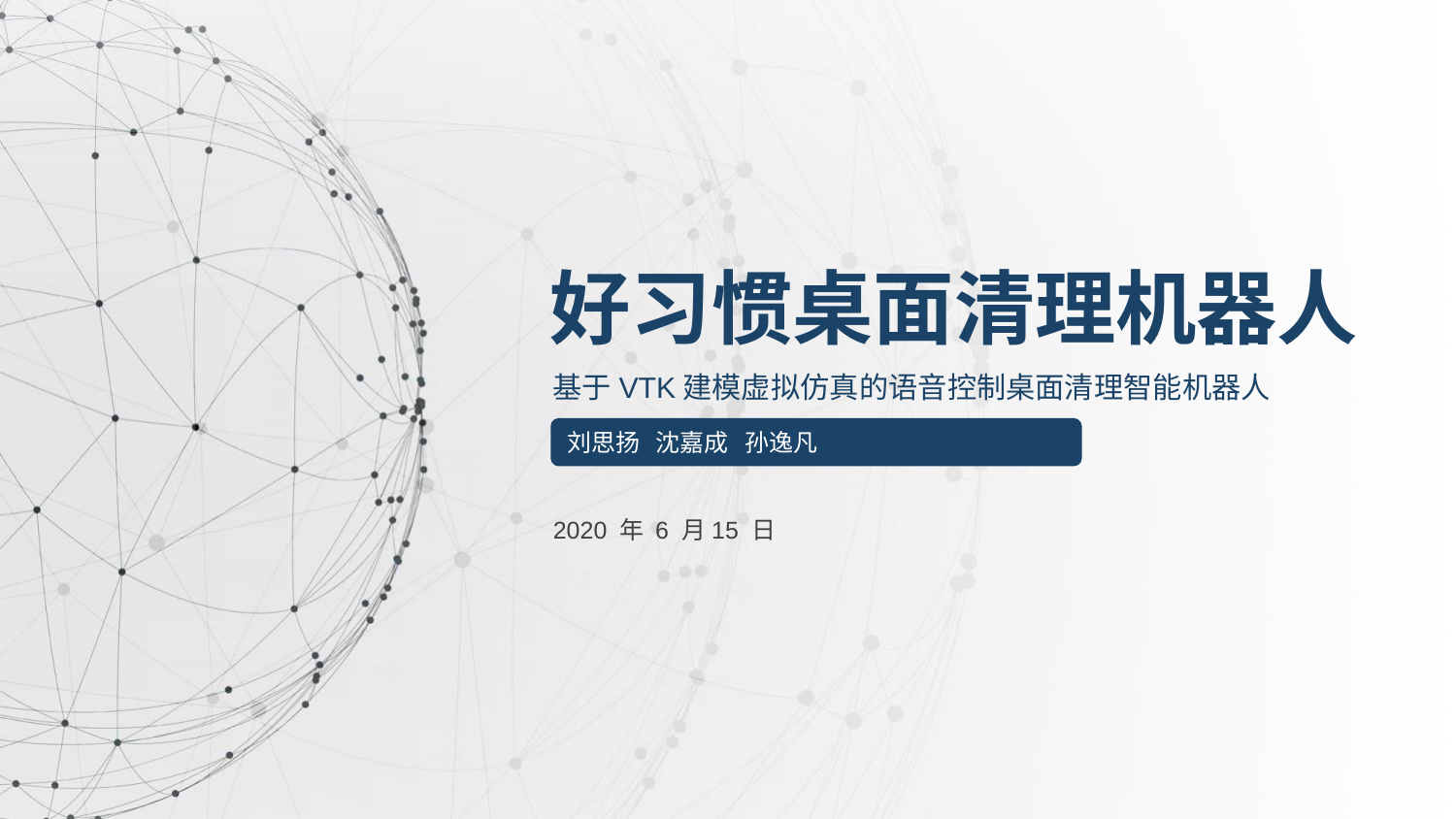

好习惯桌面清理机器人
基于VTK建模虚拟仿真的语音控制桌面清理智能机器人
刘思扬   沈嘉成   孙逸凡
2020 年 6 月15 日